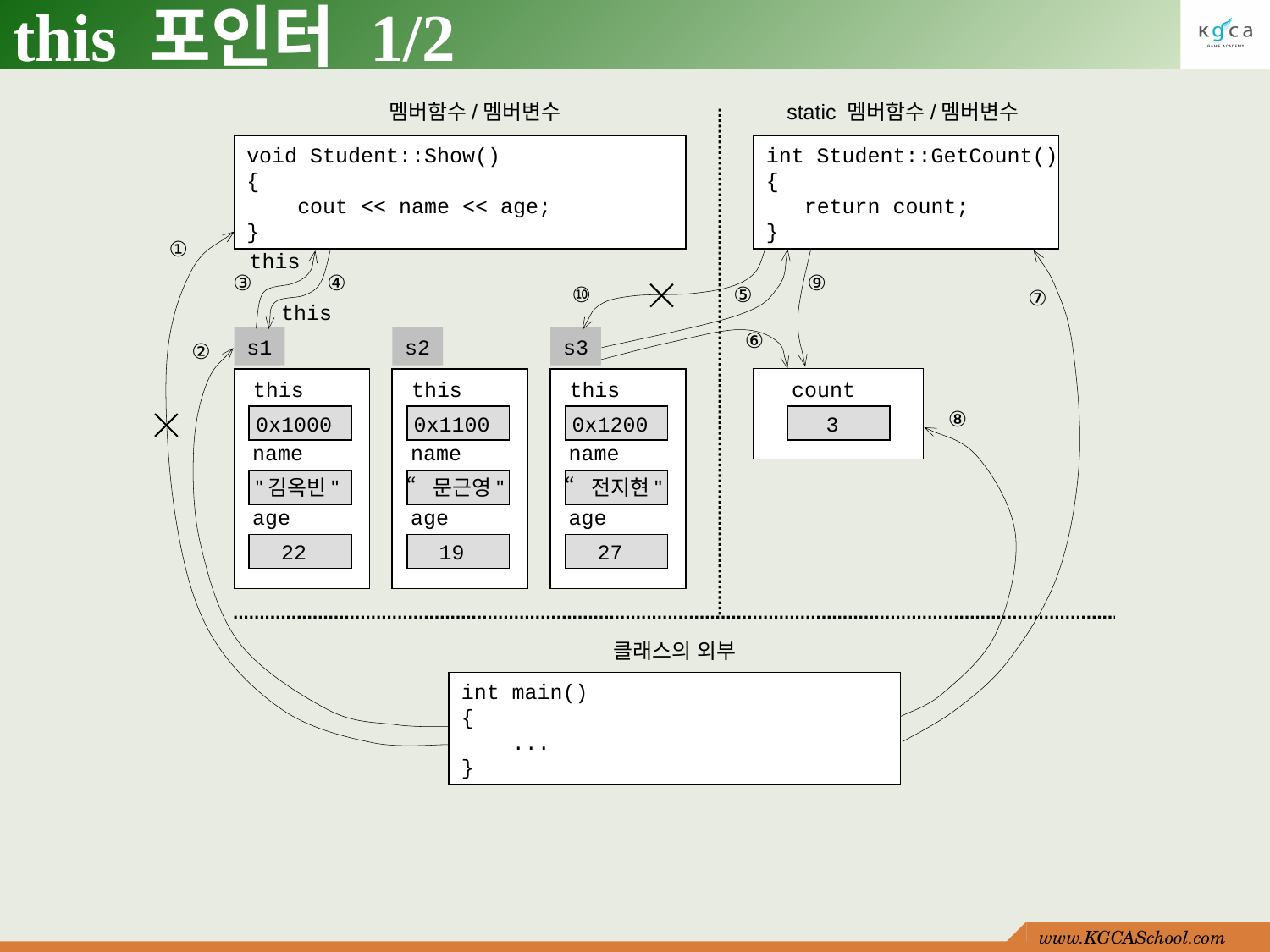

# this 포인터 1/2
멤버함수/멤버변수
static 멤버함수/멤버변수

void Student::Show()
{
    cout << name << age;
}
int Student::GetCount()
{
   return count;
}
①

this

③
④
⑨
⑩
⑤
⑦

this
⑥
s1
s2
s3

②

this
this
this
count
⑧
0x1000
0x1100
0x1200
3

name
name
name
"김옥빈"
“문근영"
“전지현"
age
age
age
22
19
27

클래스의 외부
int main()
{
    ...
}